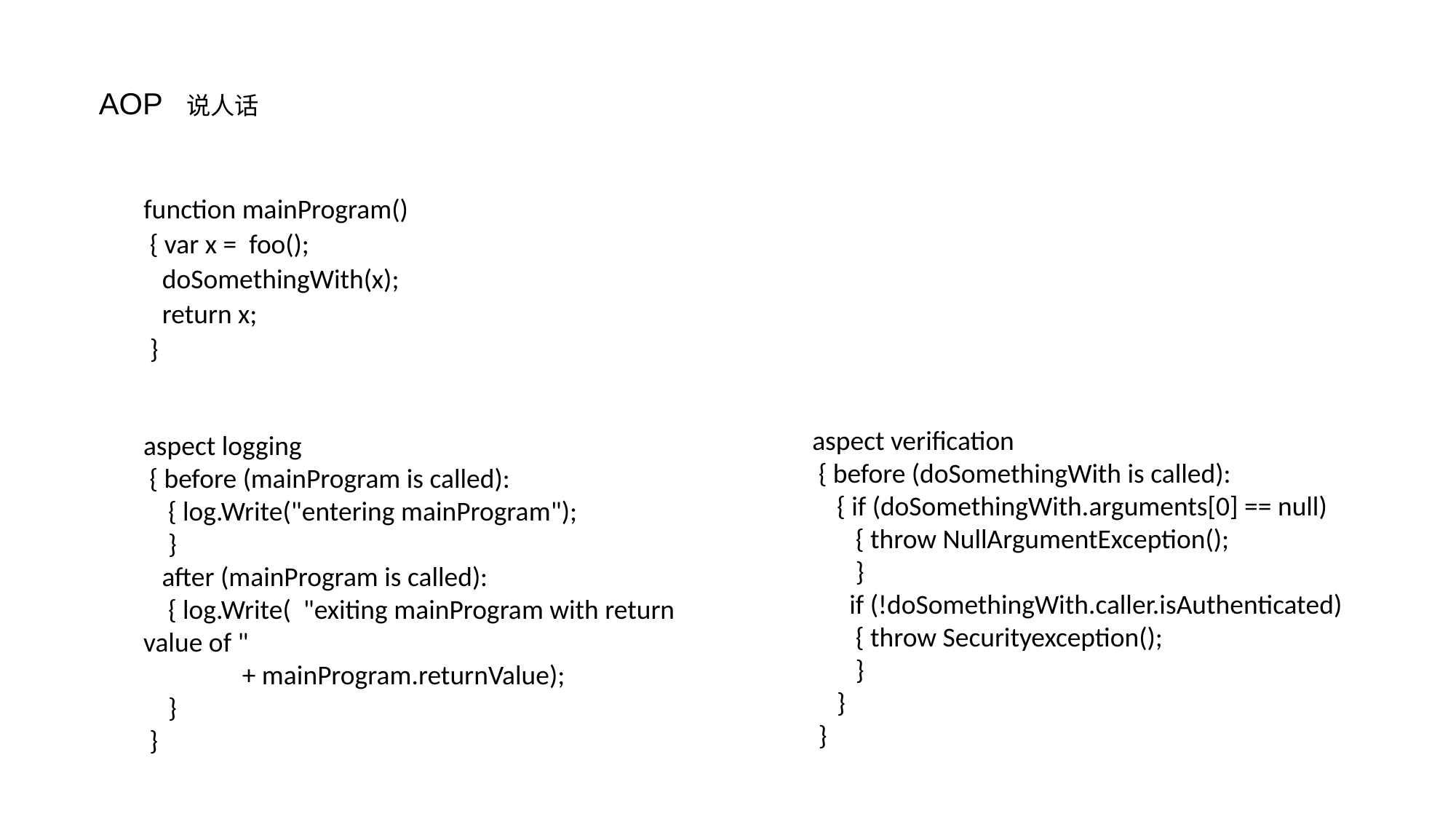

# AOP  说人话
function mainProgram()
 { var x =  foo();
   doSomethingWith(x);
   return x;
 }

aspect verification
 { before (doSomethingWith is called):
    { if (doSomethingWith.arguments[0] == null)
       { throw NullArgumentException();
       }
      if (!doSomethingWith.caller.isAuthenticated)
       { throw Securityexception();
       }
    }
 }

aspect logging
 { before (mainProgram is called):
    { log.Write("entering mainProgram");
    }
   after (mainProgram is called):
    { log.Write(  "exiting mainProgram with return value of "
                + mainProgram.returnValue);
    }
 }